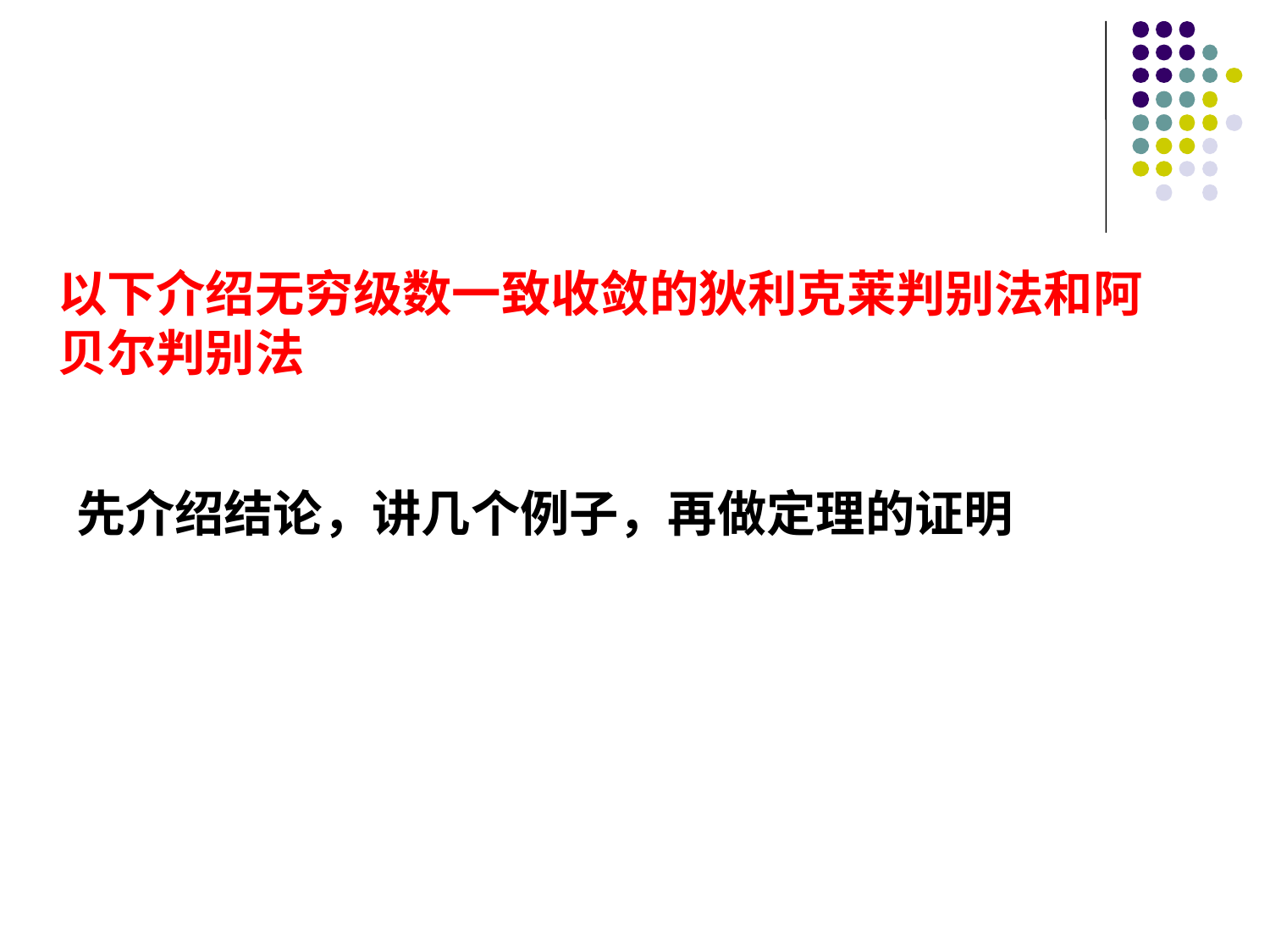

以下介绍无穷级数一致收敛的狄利克莱判别法和阿贝尔判别法
先介绍结论，讲几个例子，再做定理的证明